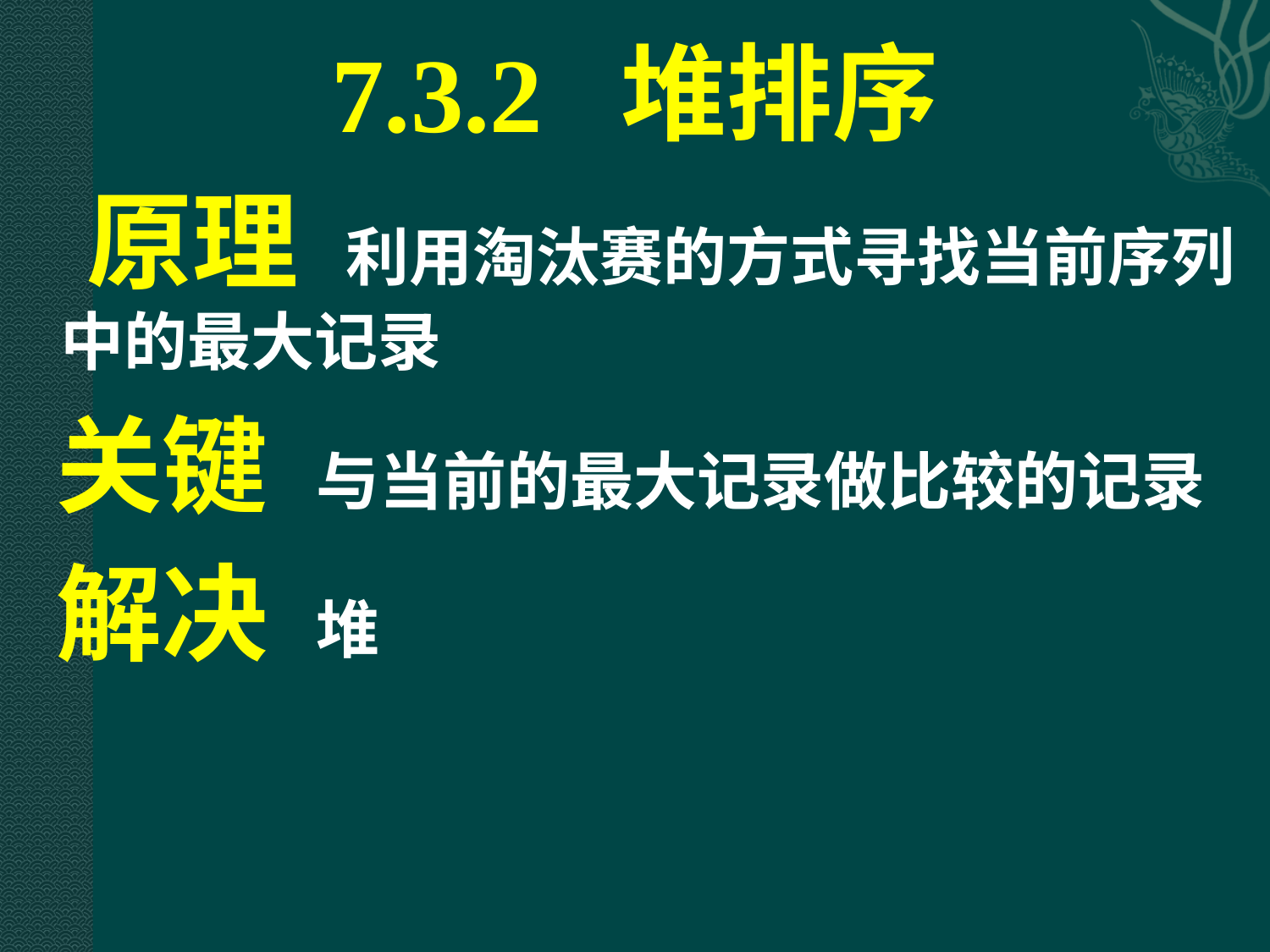

7.3.2  堆排序
  原理  利用淘汰赛的方式寻找当前序列中的最大记录
  关键  与当前的最大记录做比较的记录
  解决  堆